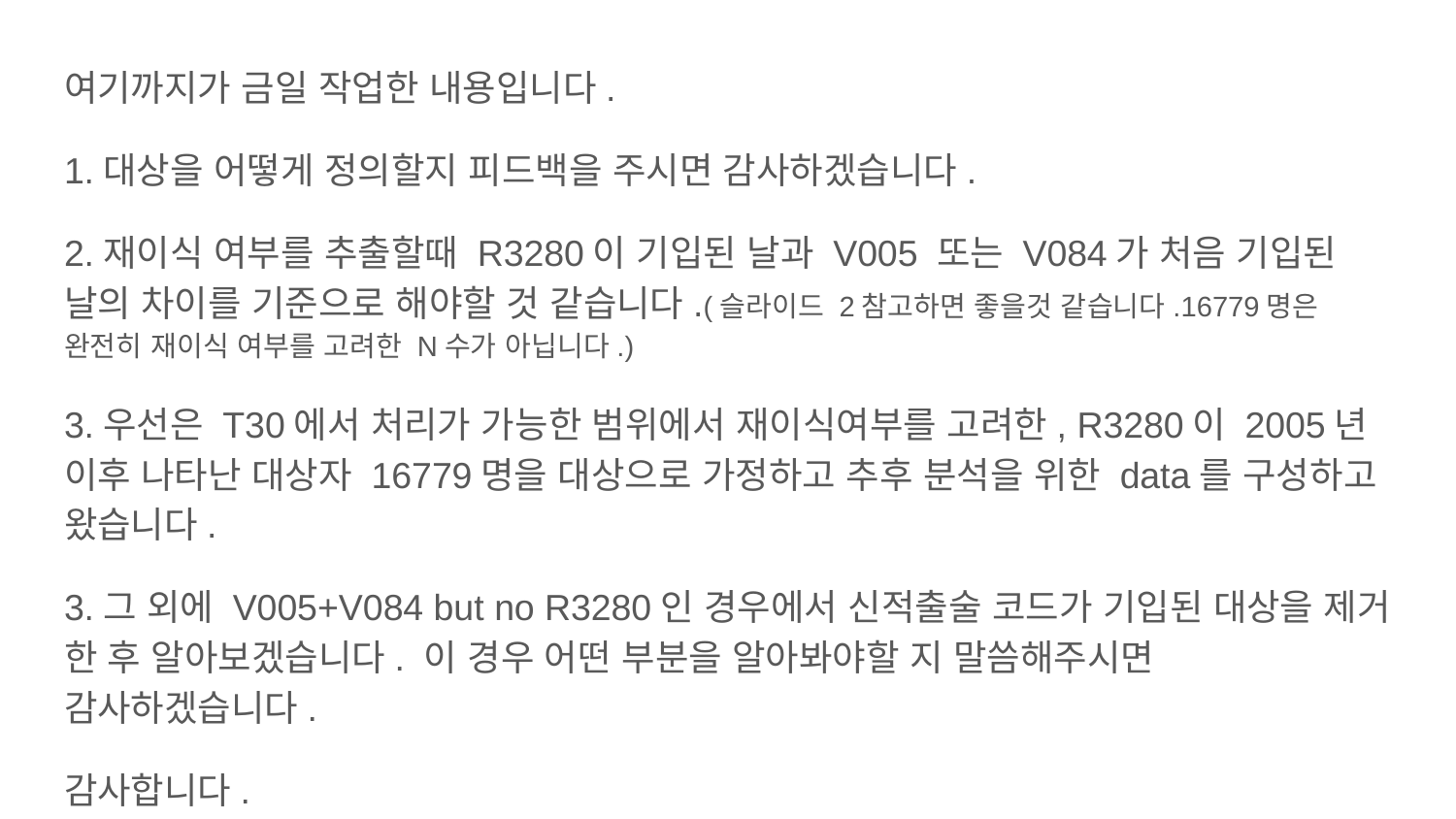

여기까지가 금일 작업한 내용입니다.
1.대상을 어떻게 정의할지 피드백을 주시면 감사하겠습니다.
2.재이식 여부를 추출할때 R3280이 기입된 날과 V005 또는 V084가 처음 기입된 날의 차이를 기준으로 해야할 것 같습니다.(슬라이드 2참고하면 좋을것 같습니다.16779명은 완전히 재이식 여부를 고려한 N수가 아닙니다.)
3.우선은 T30에서 처리가 가능한 범위에서 재이식여부를 고려한, R3280이 2005년 이후 나타난 대상자 16779명을 대상으로 가정하고 추후 분석을 위한 data를 구성하고 왔습니다.
3.그 외에 V005+V084 but no R3280인 경우에서 신적출술 코드가 기입된 대상을 제거 한 후 알아보겠습니다. 이 경우 어떤 부분을 알아봐야할 지 말씀해주시면 감사하겠습니다.
감사합니다.